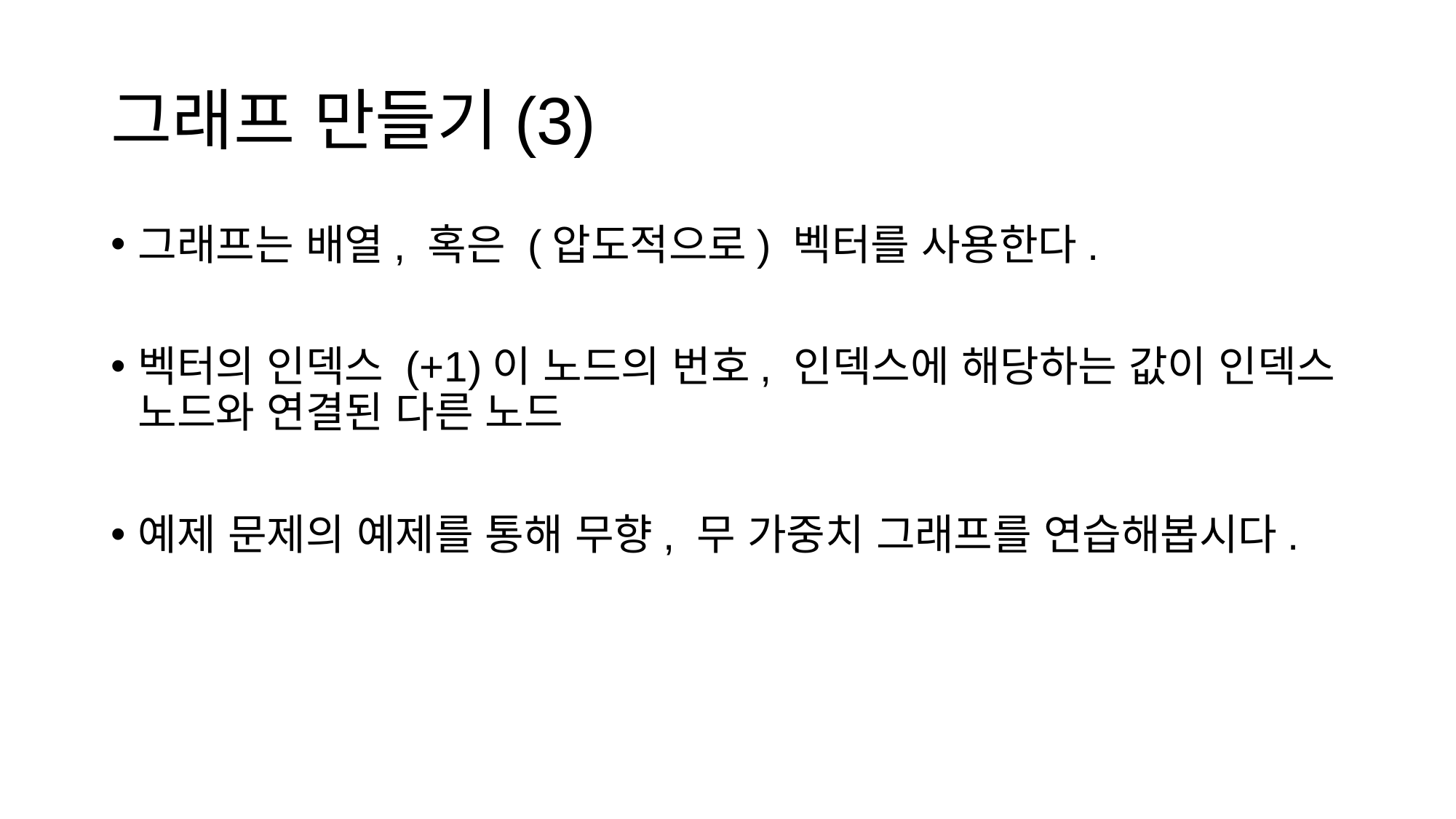

# 그래프 만들기(3)
그래프는 배열, 혹은 (압도적으로) 벡터를 사용한다.

벡터의 인덱스 (+1)이 노드의 번호, 인덱스에 해당하는 값이 인덱스 노드와 연결된 다른 노드

예제 문제의 예제를 통해 무향, 무 가중치 그래프를 연습해봅시다.